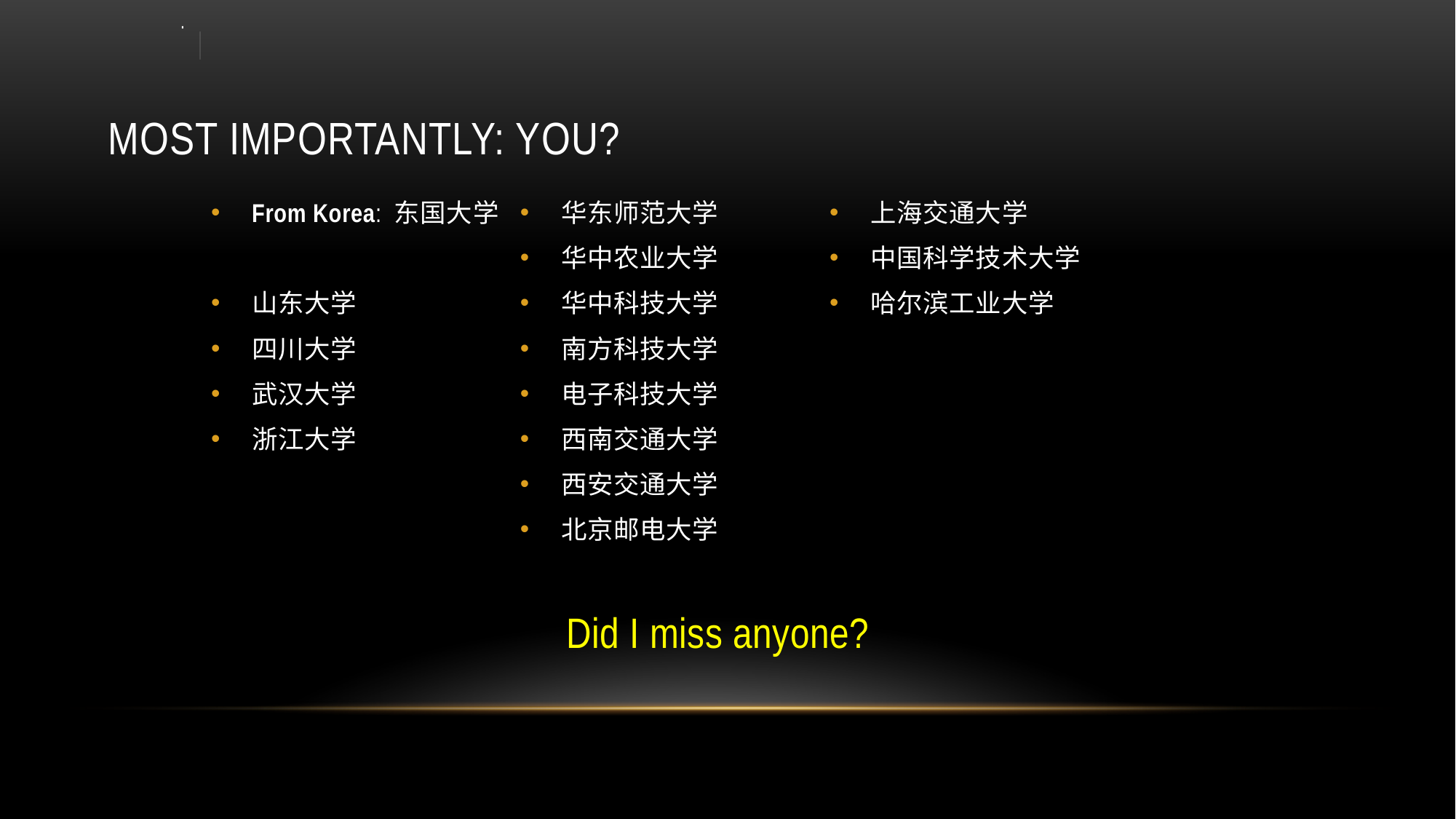

# Most Importantly: You?
From Korea: 东国大学

山东大学
四川大学
武汉大学
浙江大学
华东师范大学
华中农业大学
华中科技大学
南方科技大学
电子科技大学
西南交通大学
西安交通大学
北京邮电大学
上海交通大学
中国科学技术大学
哈尔滨工业大学

   Did I miss anyone?